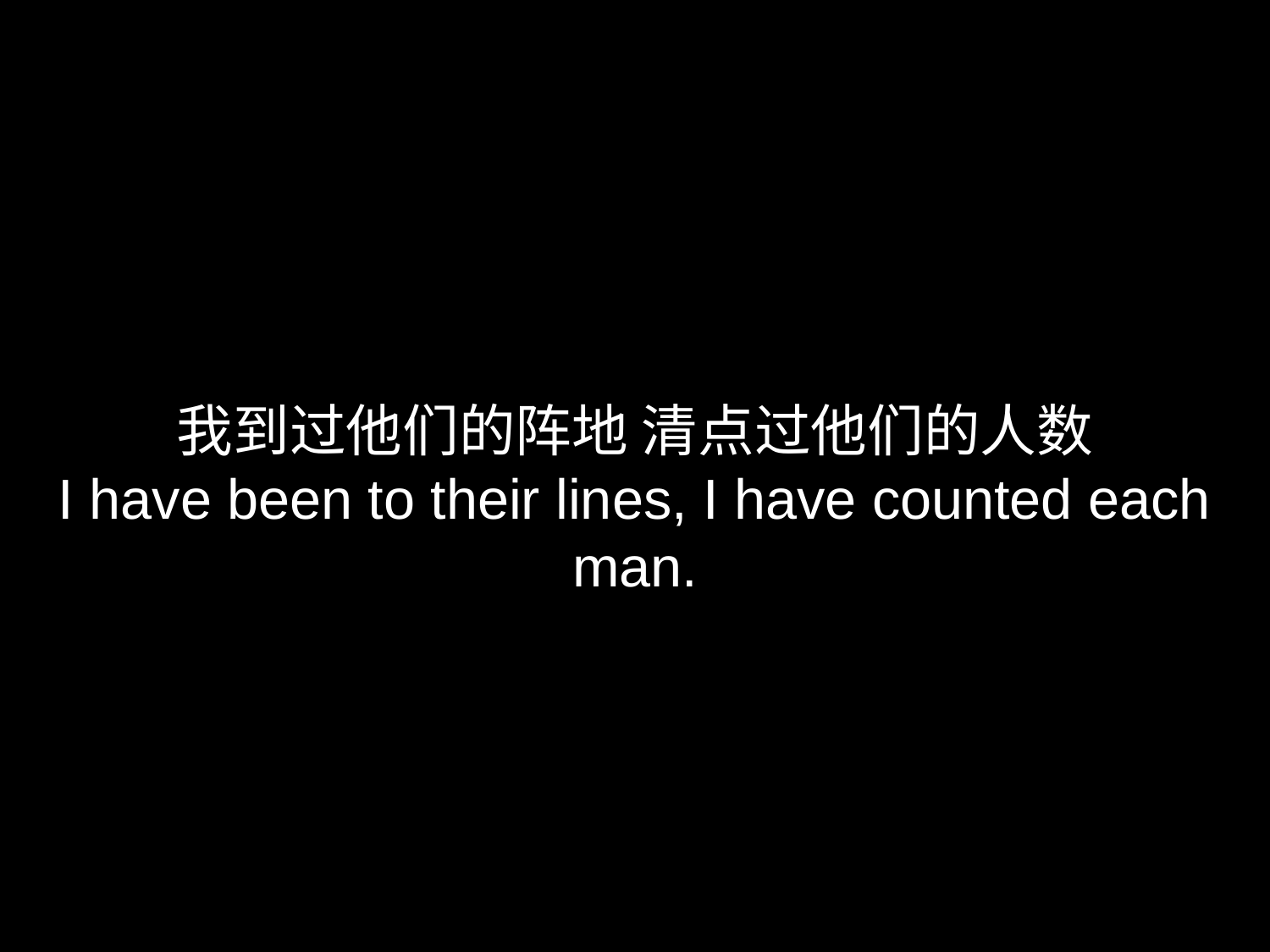

我到过他们的阵地 清点过他们的人数
I have been to their lines, I have counted each man.